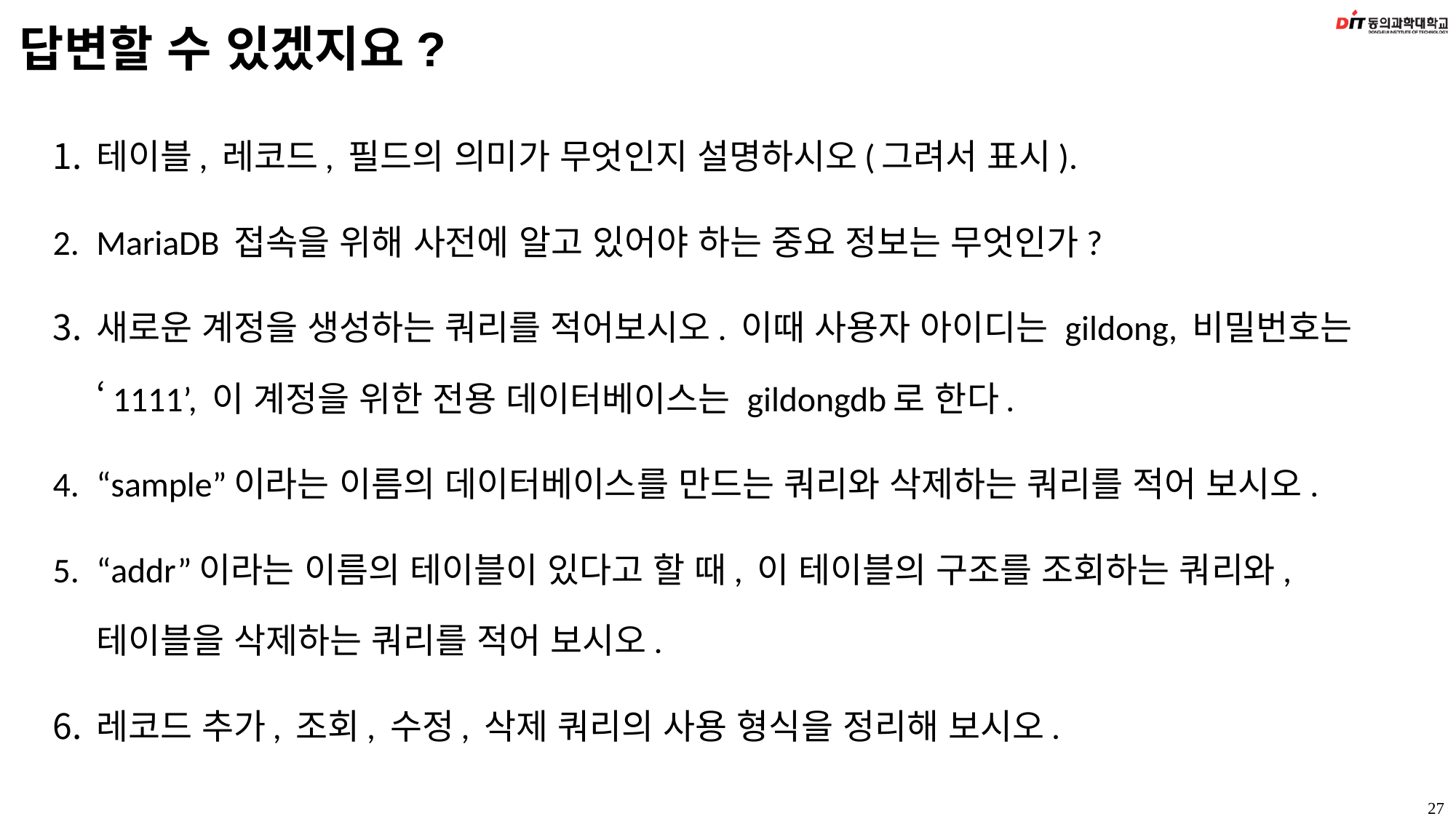

# 답변할 수 있겠지요?
테이블, 레코드, 필드의 의미가 무엇인지 설명하시오(그려서 표시).
MariaDB 접속을 위해 사전에 알고 있어야 하는 중요 정보는 무엇인가?
새로운 계정을 생성하는 쿼리를 적어보시오. 이때 사용자 아이디는 gildong, 비밀번호는 ‘1111’, 이 계정을 위한 전용 데이터베이스는 gildongdb로 한다.
“sample”이라는 이름의 데이터베이스를 만드는 쿼리와 삭제하는 쿼리를 적어 보시오.
“addr”이라는 이름의 테이블이 있다고 할 때, 이 테이블의 구조를 조회하는 쿼리와, 테이블을 삭제하는 쿼리를 적어 보시오.
레코드 추가, 조회, 수정, 삭제 쿼리의 사용 형식을 정리해 보시오.
27